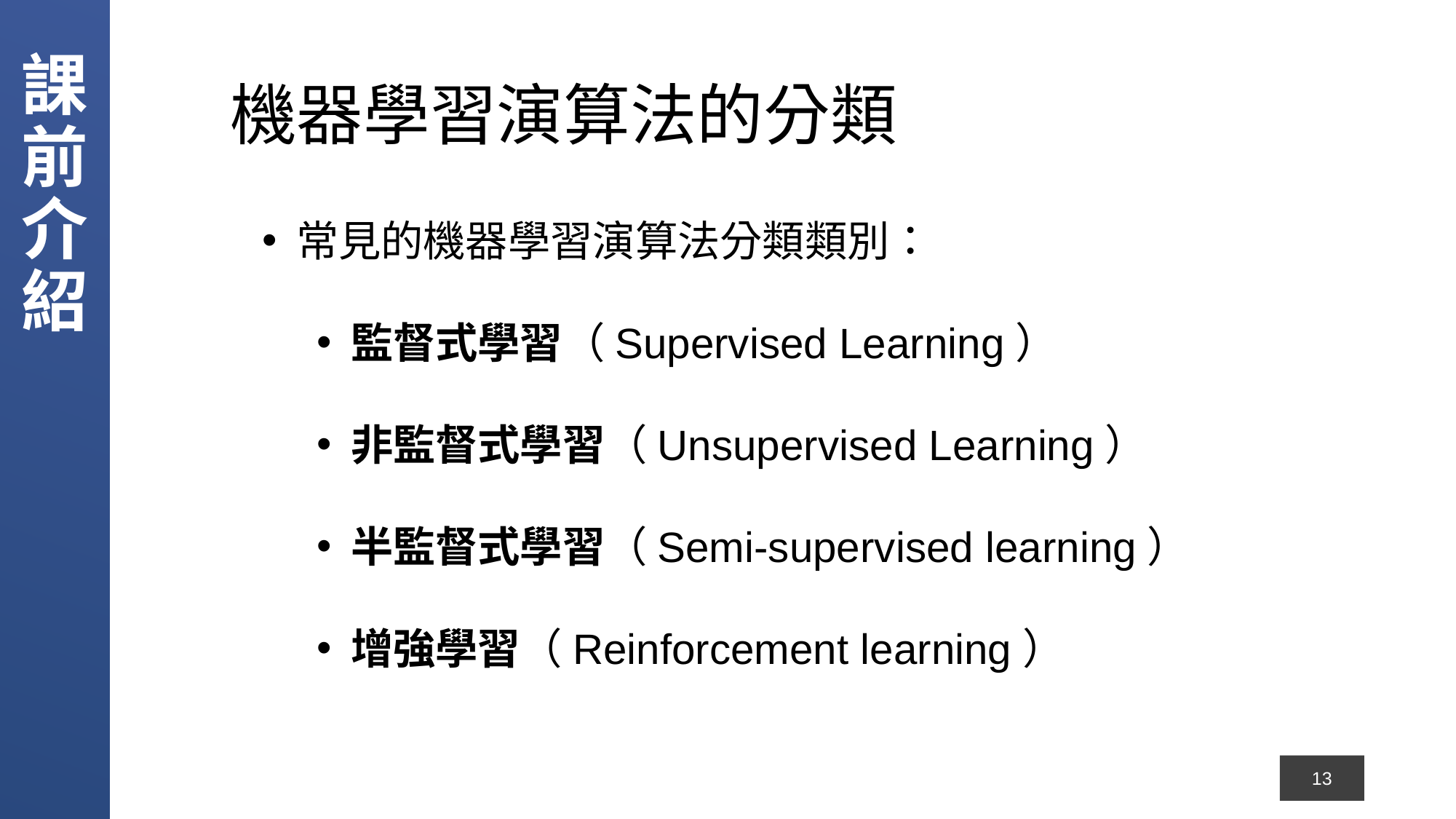

# 課前介紹
機器學習演算法的分類
常見的機器學習演算法分類類別：

監督式學習（Supervised Learning）

非監督式學習（Unsupervised Learning）

半監督式學習（Semi-supervised learning）

增強學習（Reinforcement learning）

13